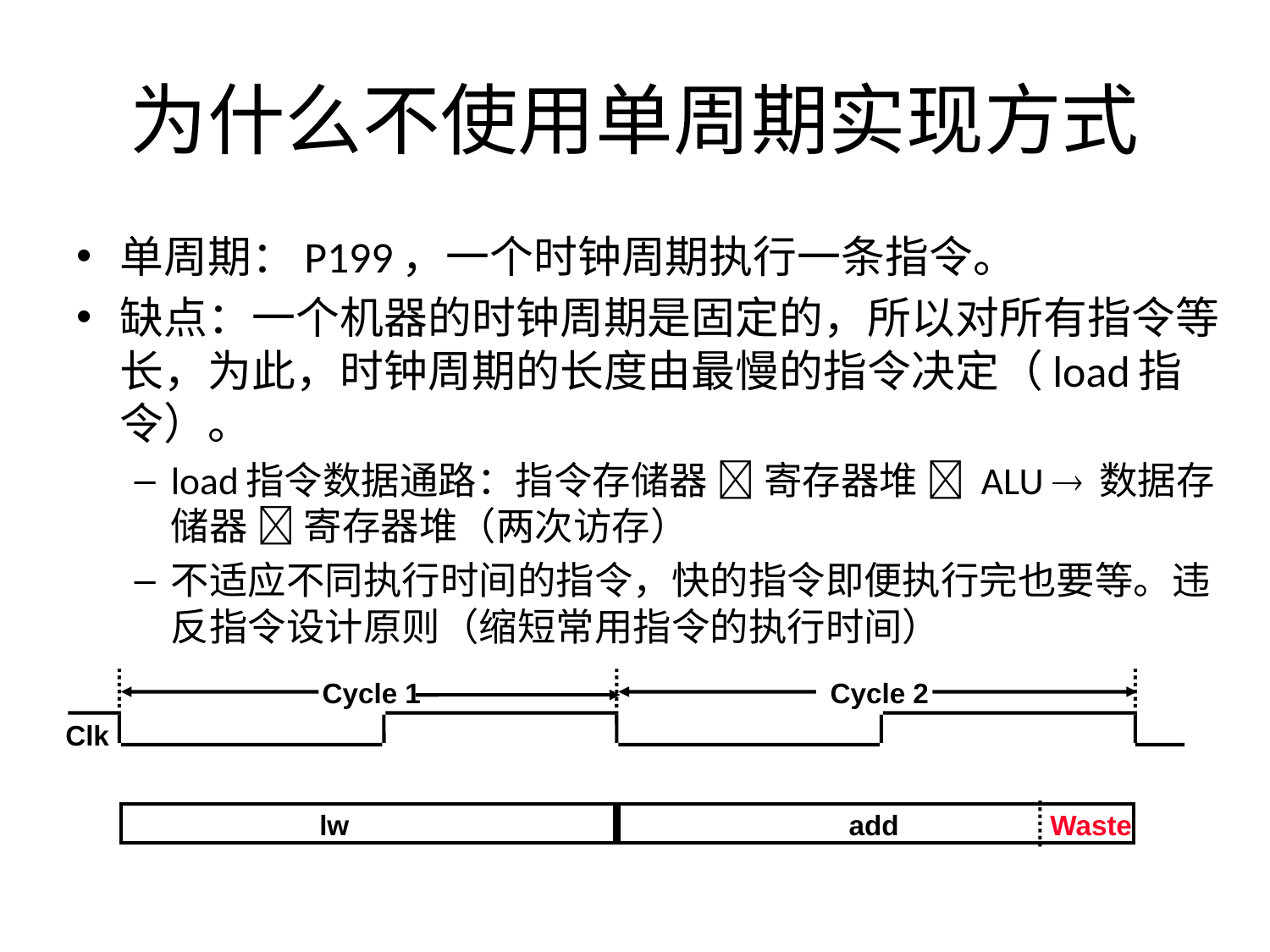

# 为什么不使用单周期实现方式
单周期：P199，一个时钟周期执行一条指令。
缺点：一个机器的时钟周期是固定的，所以对所有指令等长，为此，时钟周期的长度由最慢的指令决定（load指令）。
load指令数据通路：指令存储器 → 寄存器堆 → ALU → 数据存储器 → 寄存器堆（两次访存）
不适应不同执行时间的指令，快的指令即便执行完也要等。违反指令设计原则（缩短常用指令的执行时间）

Cycle 1
Cycle 2

Clk

lw
add
Waste